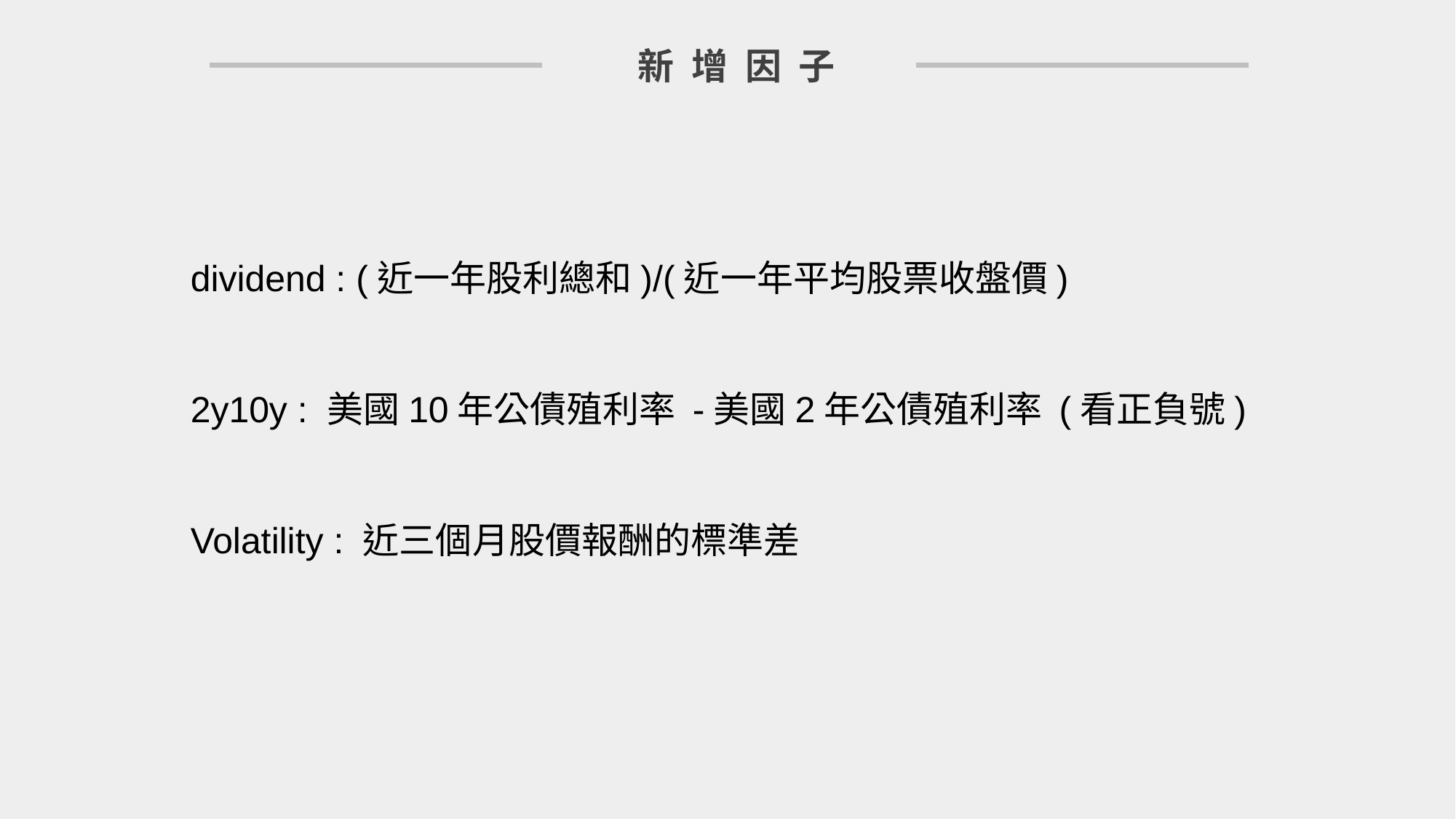

新 增 因 子
dividend : (近一年股利總和)/(近一年平均股票收盤價)

2y10y : 美國10年公債殖利率 -美國2年公債殖利率 (看正負號)

Volatility : 近三個月股價報酬的標準差